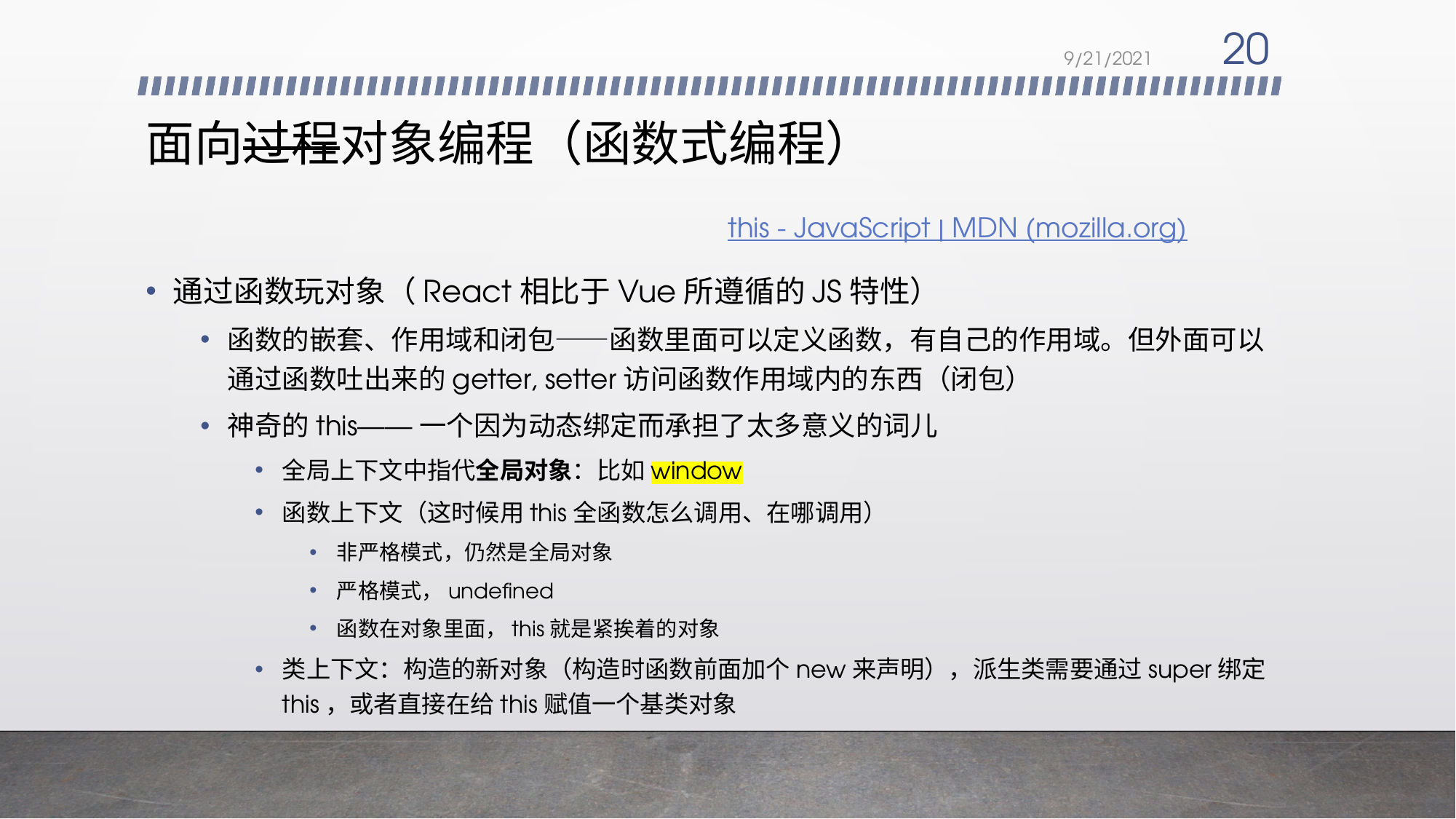

20
9/21/2021
# 面向过程对象编程（函数式编程）
this - JavaScript | MDN (mozilla.org)
通过函数玩对象（React相比于Vue所遵循的JS特性）
函数的嵌套、作用域和闭包——函数里面可以定义函数，有自己的作用域。但外面可以通过函数吐出来的getter, setter访问函数作用域内的东西（闭包）
神奇的this——一个因为动态绑定而承担了太多意义的词儿
全局上下文中指代全局对象：比如window
函数上下文（这时候用this全函数怎么调用、在哪调用）
非严格模式，仍然是全局对象
严格模式，undefined
函数在对象里面，this就是紧挨着的对象
类上下文：构造的新对象（构造时函数前面加个new来声明），派生类需要通过super绑定this，或者直接在给this赋值一个基类对象